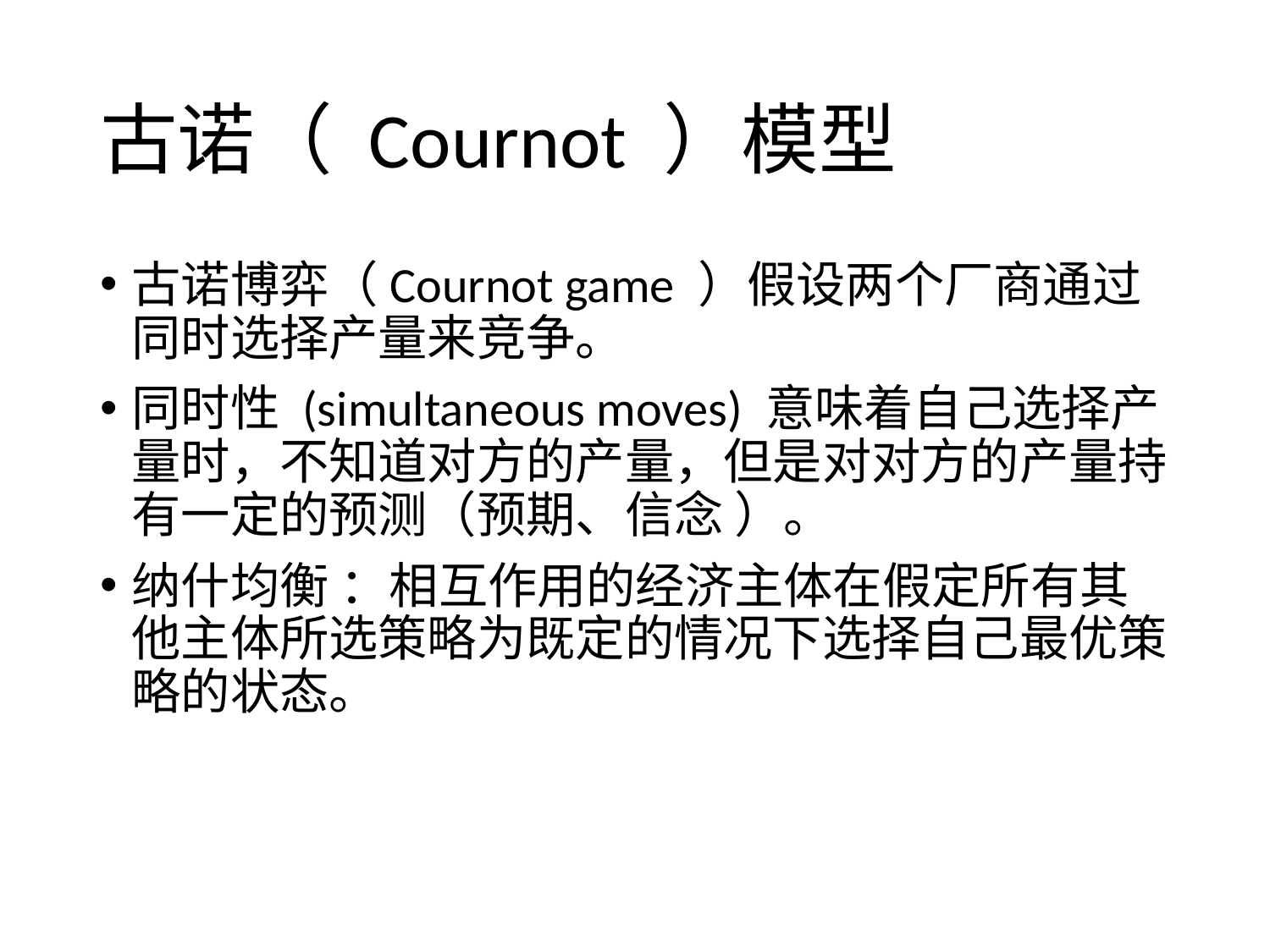

# 古诺（ Cournot ）模型
古诺博弈（Cournot game ）假设两个厂商通过 同时选择产量来竞争。
同时性 (simultaneous moves) 意味着自己选择产量时，不知道对方的产量，但是对对方的产量持有一定的预测（预期、信念 ）。
纳什均衡 ：相互作用的经济主体在假定所有其他主体所选策略为既定的情况下选择自己最优策略的状态。